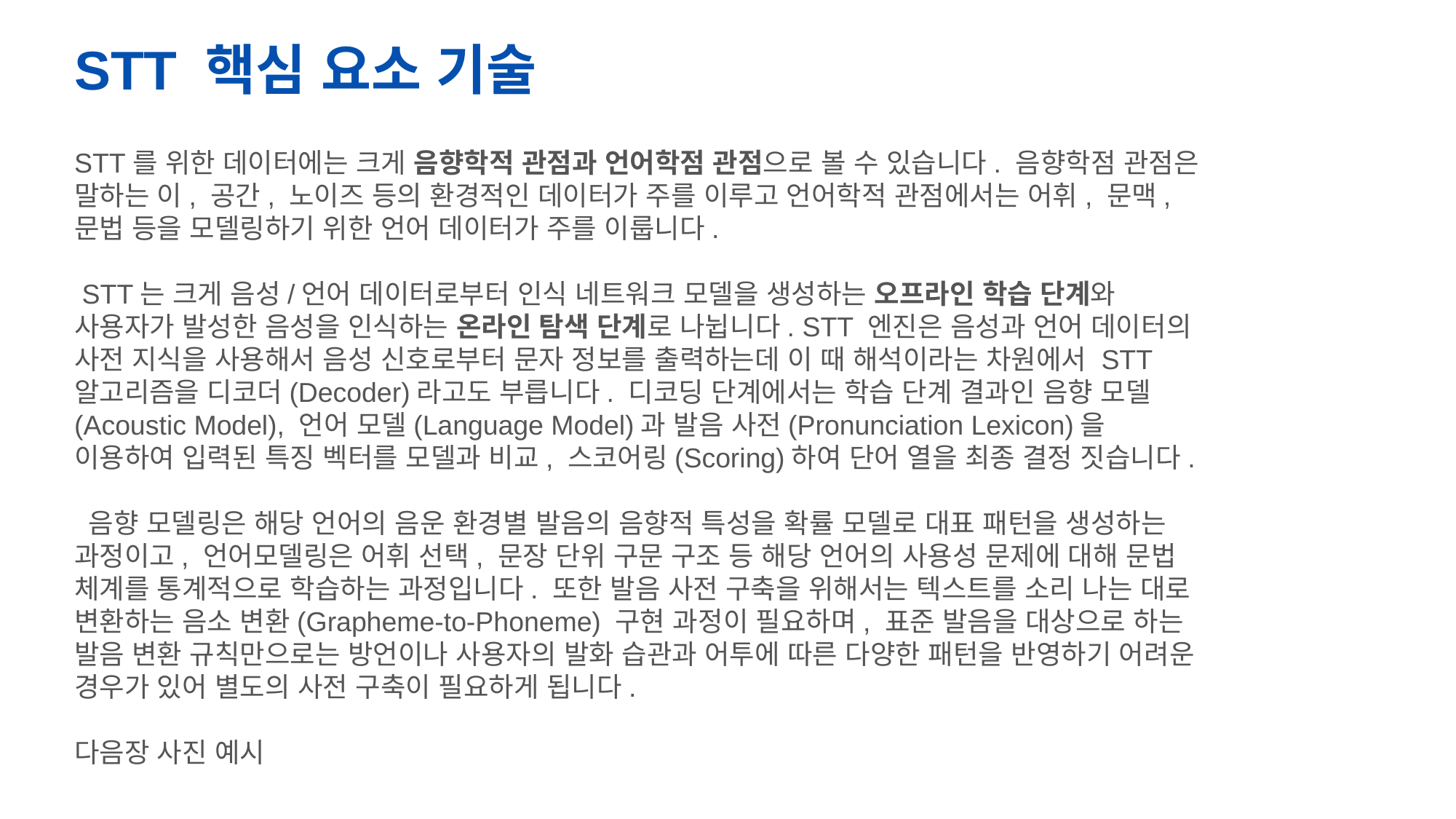

STT 핵심 요소 기술
STT를 위한 데이터에는 크게 음향학적 관점과 언어학점 관점으로 볼 수 있습니다. 음향학점 관점은 말하는 이, 공간, 노이즈 등의 환경적인 데이터가 주를 이루고 언어학적 관점에서는 어휘, 문맥, 문법 등을 모델링하기 위한 언어 데이터가 주를 이룹니다.

 STT는 크게 음성/언어 데이터로부터 인식 네트워크 모델을 생성하는 오프라인 학습 단계와 사용자가 발성한 음성을 인식하는 온라인 탐색 단계로 나뉩니다. STT 엔진은 음성과 언어 데이터의 사전 지식을 사용해서 음성 신호로부터 문자 정보를 출력하는데 이 때 해석이라는 차원에서 STT 알고리즘을 디코더(Decoder)라고도 부릅니다. 디코딩 단계에서는 학습 단계 결과인 음향 모델(Acoustic Model), 언어 모델(Language Model)과 발음 사전(Pronunciation Lexicon)을 이용하여 입력된 특징 벡터를 모델과 비교, 스코어링(Scoring)하여 단어 열을 최종 결정 짓습니다.

 음향 모델링은 해당 언어의 음운 환경별 발음의 음향적 특성을 확률 모델로 대표 패턴을 생성하는 과정이고, 언어모델링은 어휘 선택, 문장 단위 구문 구조 등 해당 언어의 사용성 문제에 대해 문법 체계를 통계적으로 학습하는 과정입니다. 또한 발음 사전 구축을 위해서는 텍스트를 소리 나는 대로 변환하는 음소 변환(Grapheme-to-Phoneme) 구현 과정이 필요하며, 표준 발음을 대상으로 하는 발음 변환 규칙만으로는 방언이나 사용자의 발화 습관과 어투에 따른 다양한 패턴을 반영하기 어려운 경우가 있어 별도의 사전 구축이 필요하게 됩니다.

다음장 사진 예시